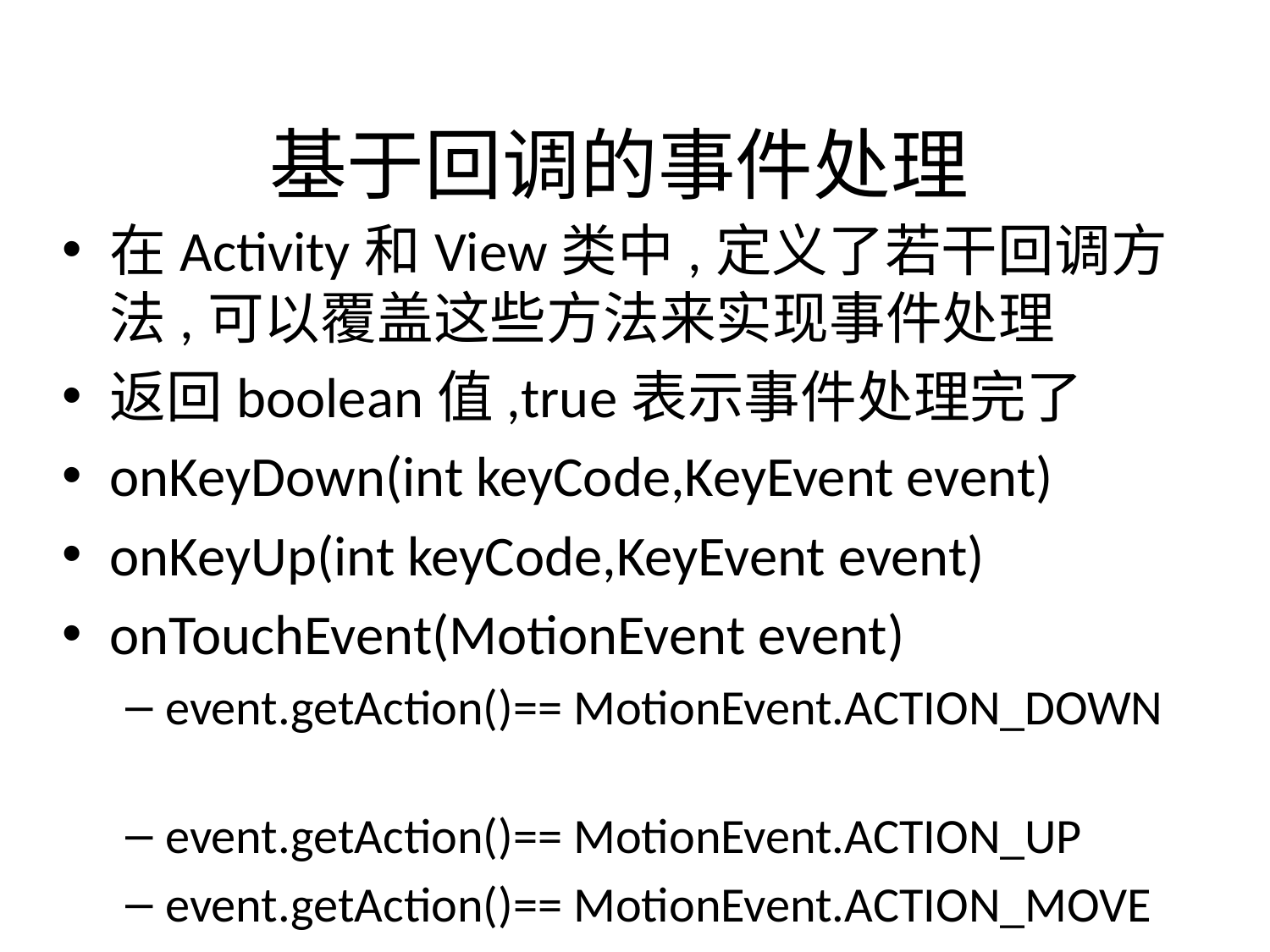

# 基于回调的事件处理
在Activity和View类中,定义了若干回调方法,可以覆盖这些方法来实现事件处理
返回boolean值,true表示事件处理完了
onKeyDown(int keyCode,KeyEvent event)
onKeyUp(int keyCode,KeyEvent event)
onTouchEvent(MotionEvent event)
event.getAction()== MotionEvent.ACTION_DOWN
event.getAction()== MotionEvent.ACTION_UP
event.getAction()== MotionEvent.ACTION_MOVE